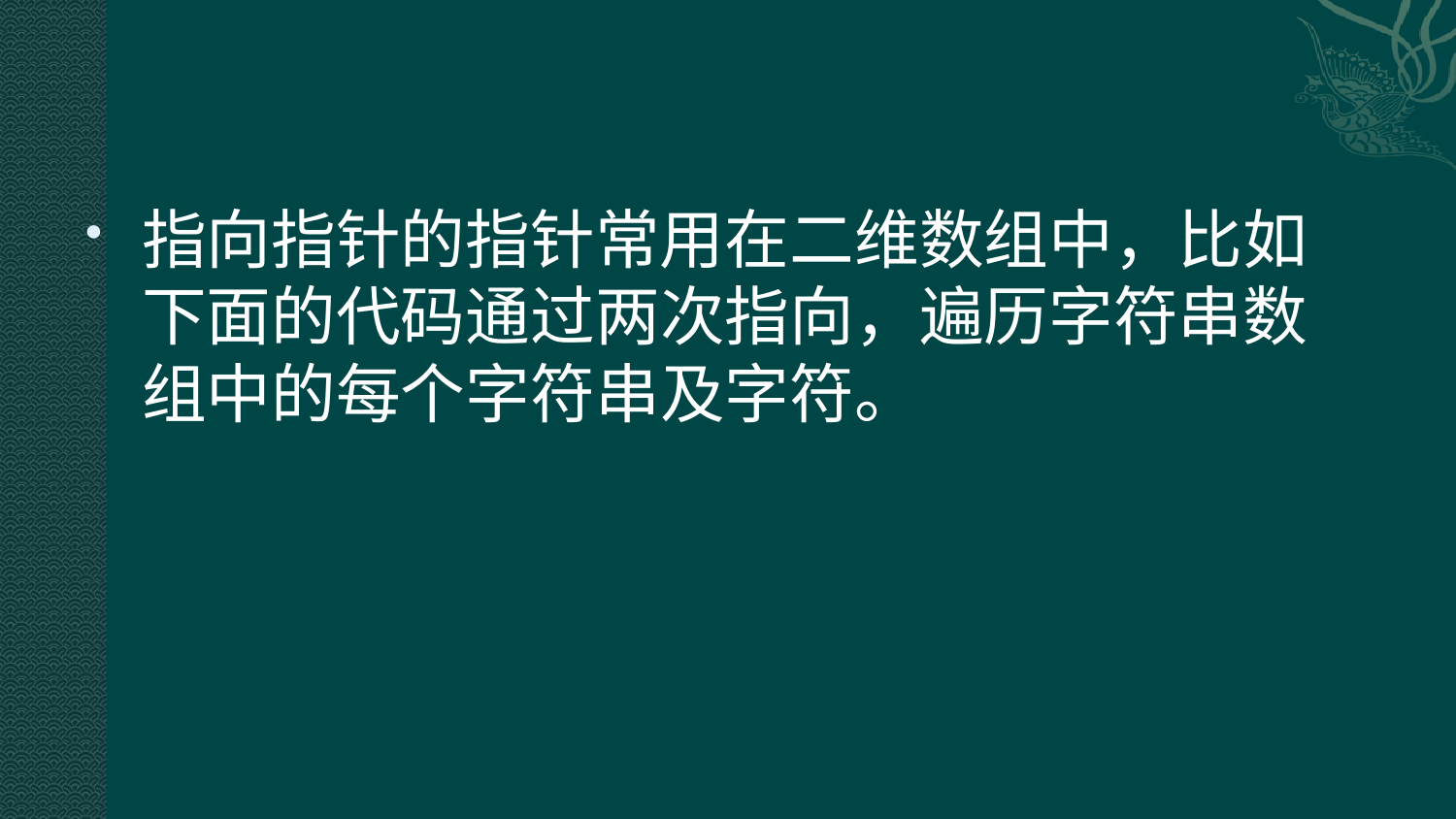

#
指向指针的指针常用在二维数组中，比如下面的代码通过两次指向，遍历字符串数组中的每个字符串及字符。